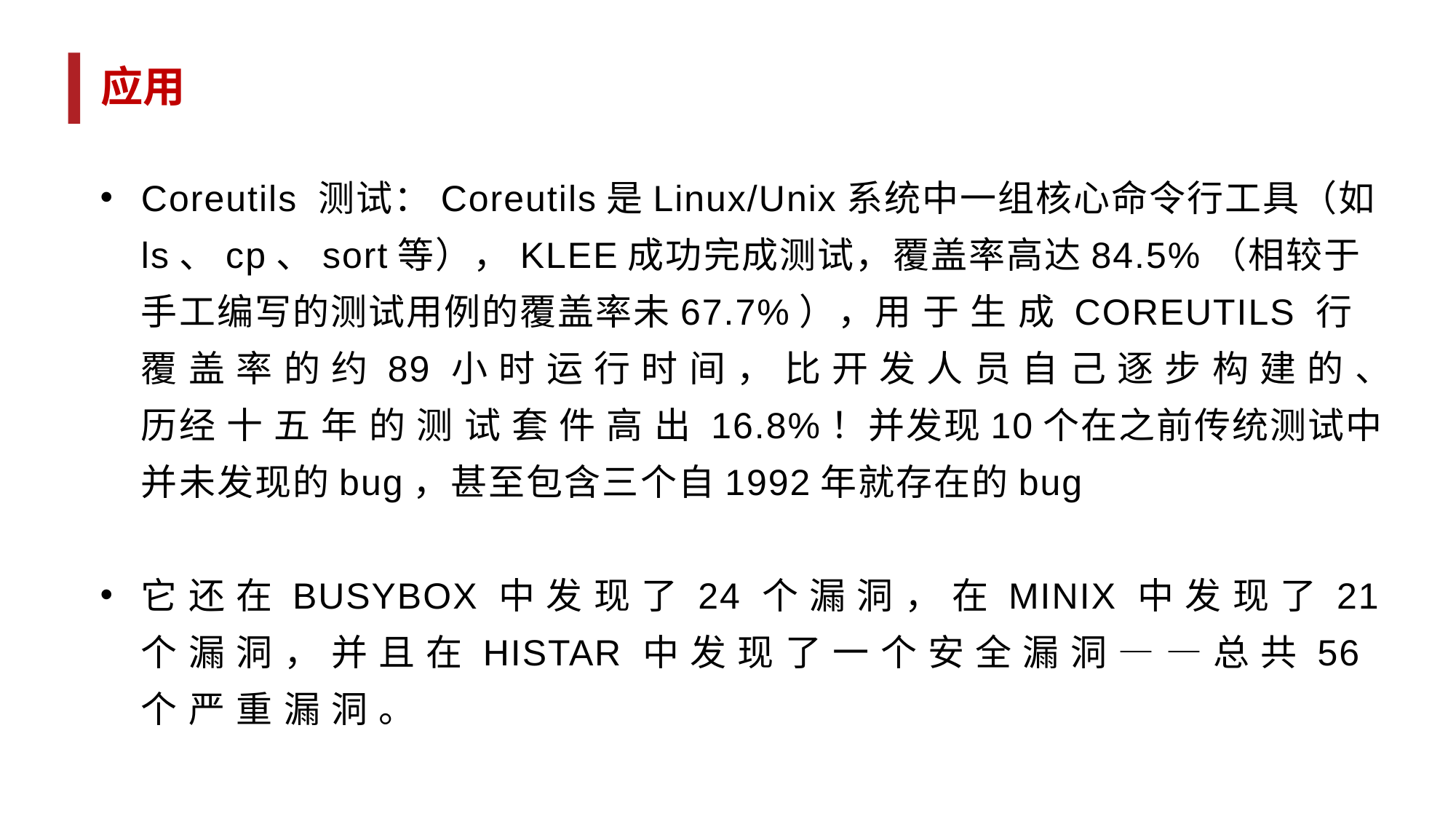

# 应用
Coreutils 测试：Coreutils是Linux/Unix系统中一组核心命令行工具（如ls、cp、sort等），KLEE成功完成测试，覆盖率高达84.5%（相较于手工编写的测试用例的覆盖率未67.7%），用 于 生 成 COREUTILS 行 覆 盖 率 的 约 89 小 时 运 行 时 间 ， 比 开 发 人 员 自 己 逐 步 构 建 的 、 历经 十 五 年 的 测 试 套 件 高 出 16.8%！并发现10个在之前传统测试中并未发现的bug，甚至包含三个自1992年就存在的bug

它 还 在 BUSYBOX 中 发 现 了 24 个 漏 洞 ， 在 MINIX 中 发 现 了 21 个 漏 洞 ， 并 且 在 HISTAR 中 发 现 了 一 个 安 全 漏 洞 — — 总 共 56 个 严 重 漏 洞 。